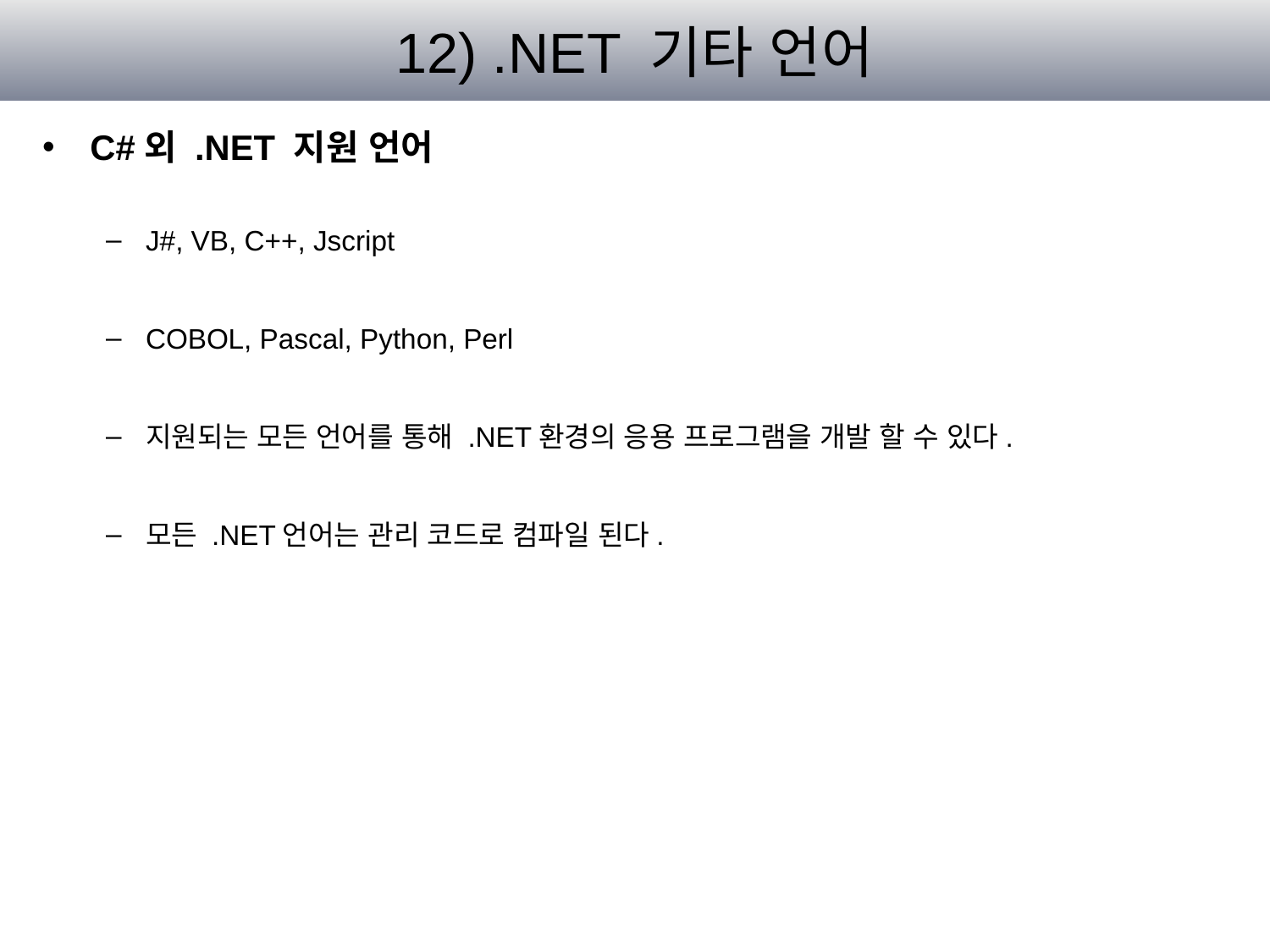

# 12) .NET 기타 언어
C#외 .NET 지원 언어

J#, VB, C++, Jscript

COBOL, Pascal, Python, Perl

지원되는 모든 언어를 통해 .NET환경의 응용 프로그램을 개발 할 수 있다.

모든 .NET언어는 관리 코드로 컴파일 된다.